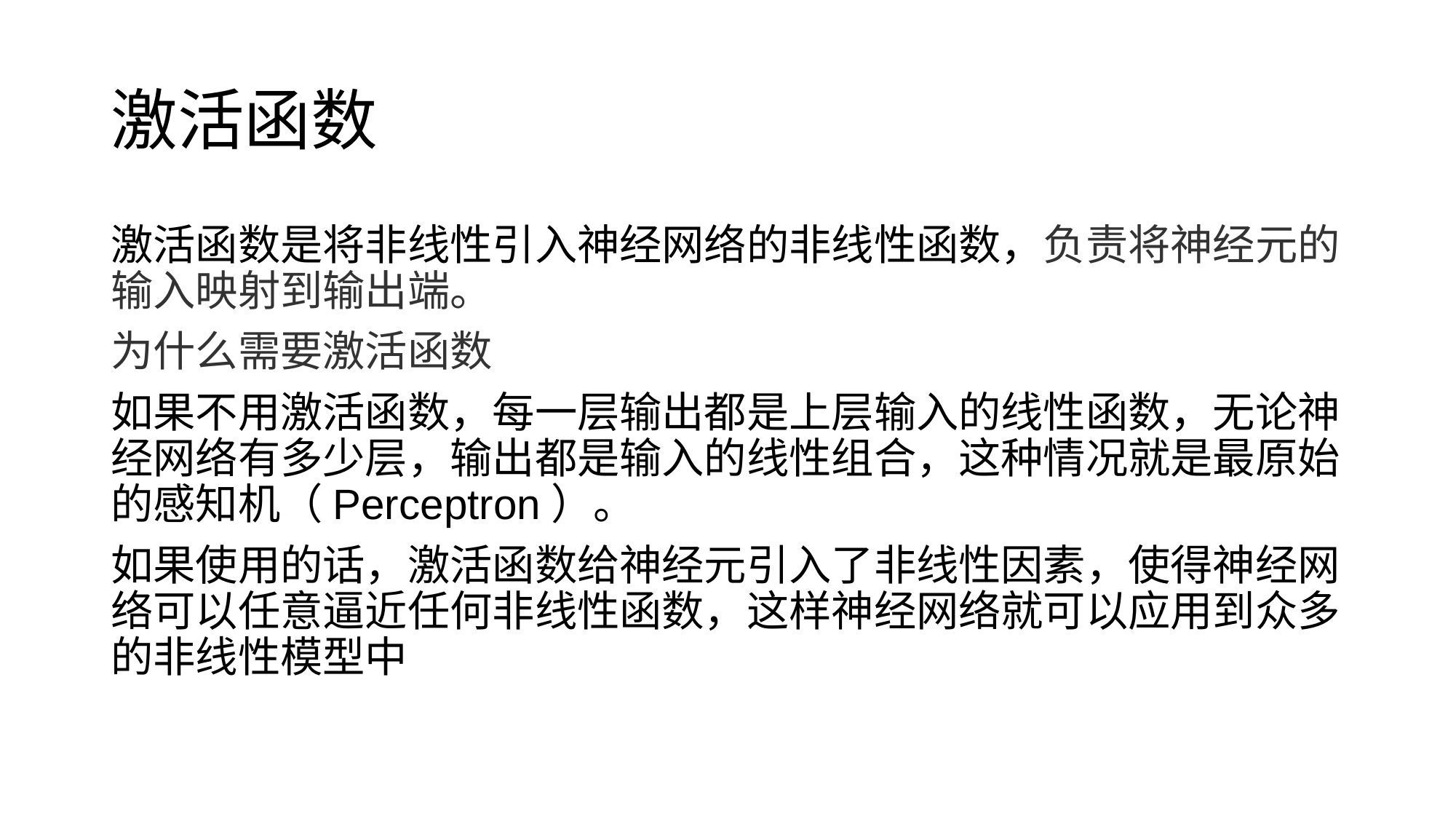

# 激活函数
激活函数是将非线性引入神经网络的非线性函数，负责将神经元的输入映射到输出端。
为什么需要激活函数
如果不用激活函数，每一层输出都是上层输入的线性函数，无论神经网络有多少层，输出都是输入的线性组合，这种情况就是最原始的感知机（Perceptron）。
如果使用的话，激活函数给神经元引入了非线性因素，使得神经网络可以任意逼近任何非线性函数，这样神经网络就可以应用到众多的非线性模型中